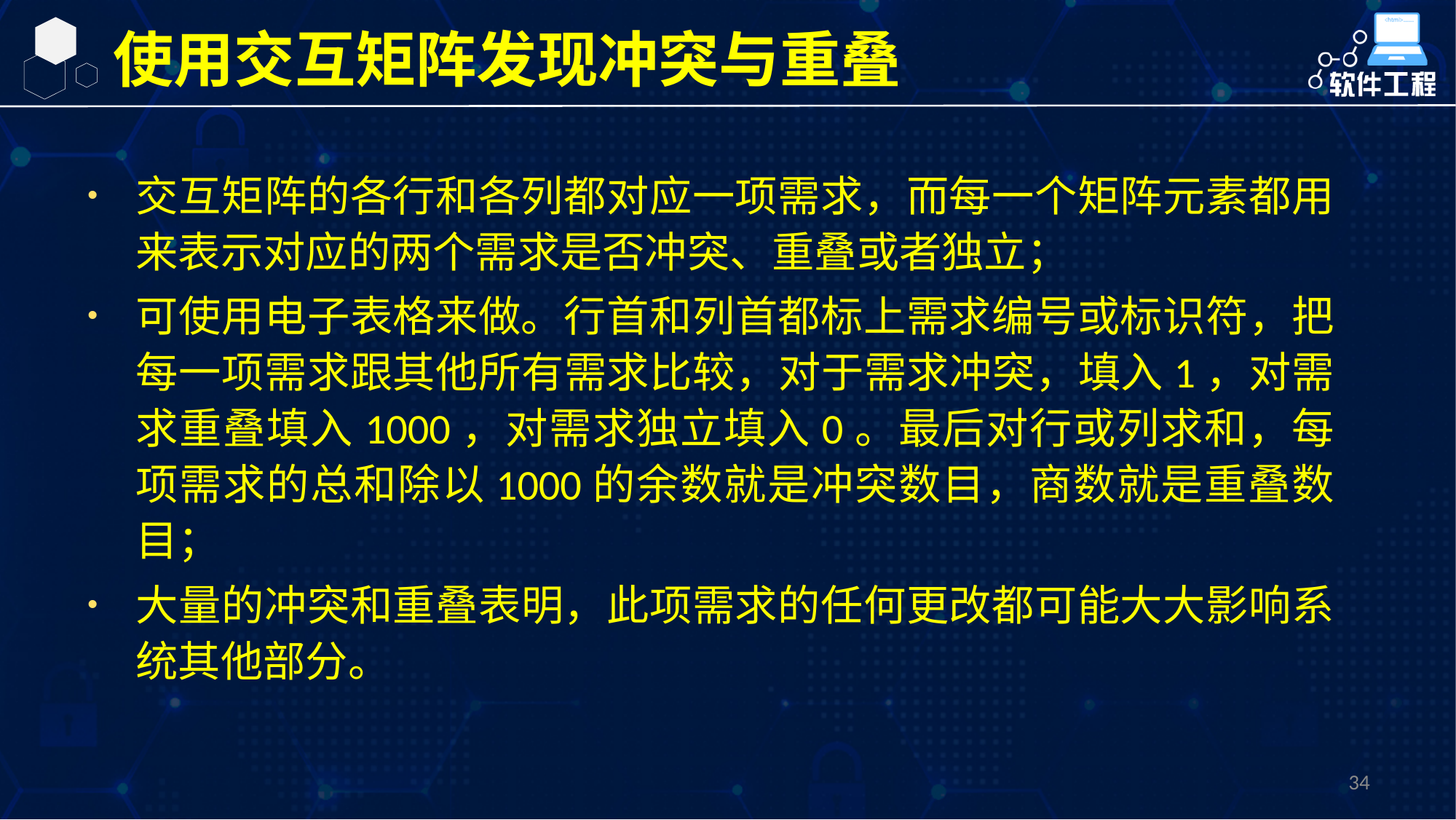

使用交互矩阵发现冲突与重叠
交互矩阵的各行和各列都对应一项需求，而每一个矩阵元素都用来表示对应的两个需求是否冲突、重叠或者独立；
可使用电子表格来做。行首和列首都标上需求编号或标识符，把每一项需求跟其他所有需求比较，对于需求冲突，填入1，对需求重叠填入1000，对需求独立填入0。最后对行或列求和，每项需求的总和除以1000的余数就是冲突数目，商数就是重叠数目；
大量的冲突和重叠表明，此项需求的任何更改都可能大大影响系统其他部分。
34